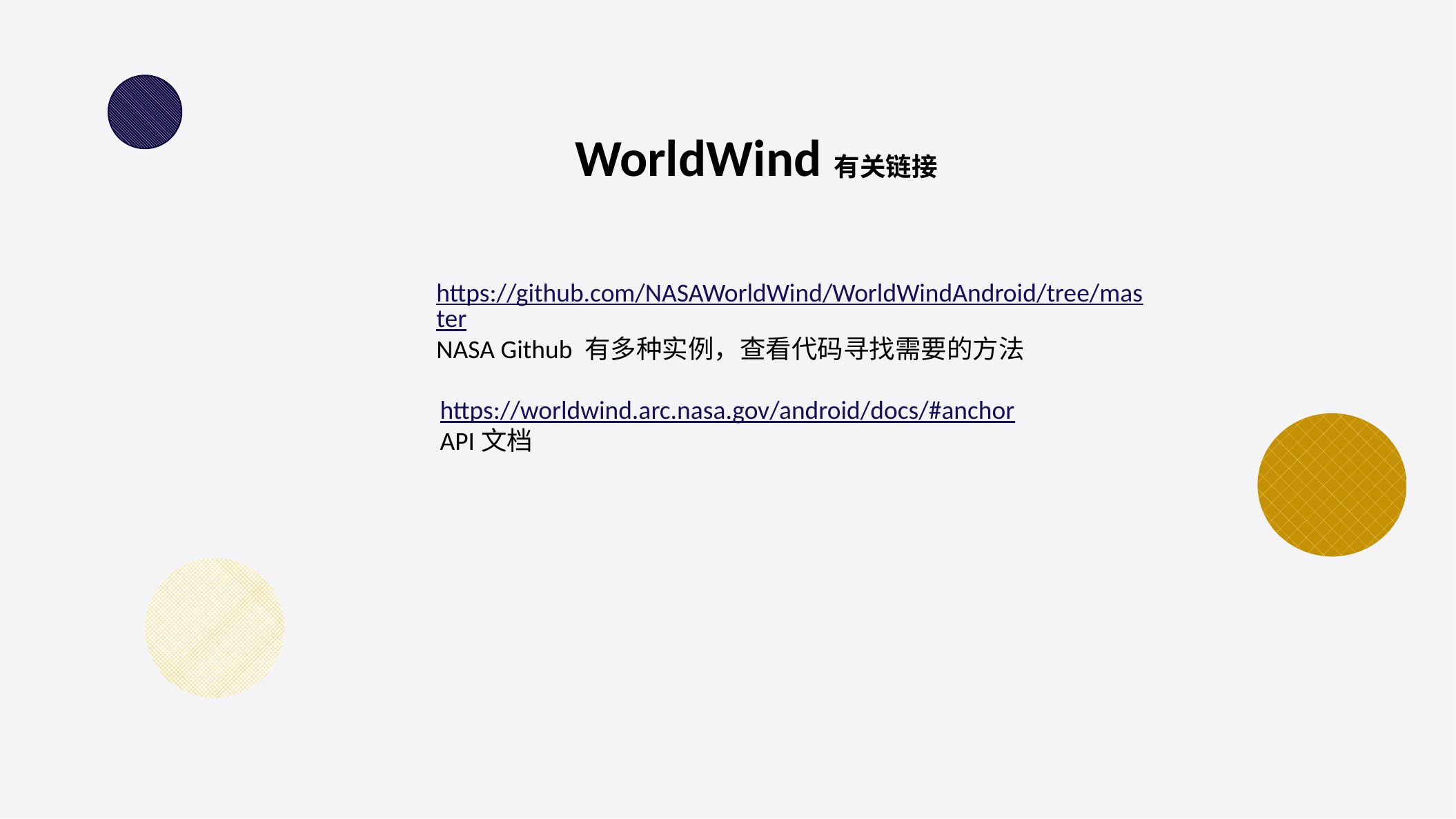

WorldWind有关链接
https://github.com/NASAWorldWind/WorldWindAndroid/tree/master
NASA Github 有多种实例，查看代码寻找需要的方法
https://worldwind.arc.nasa.gov/android/docs/#anchor
API文档